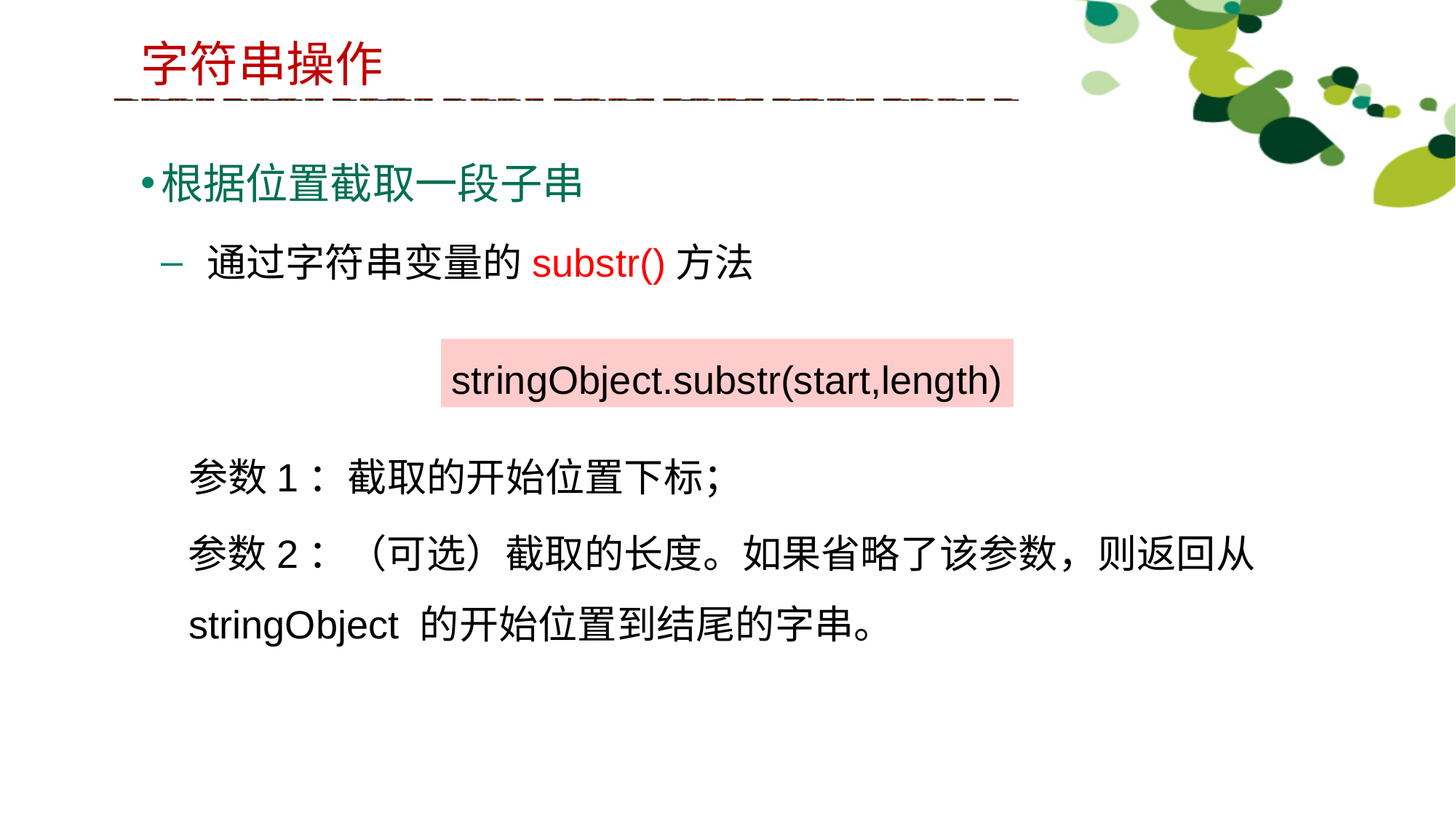

字符串操作
根据位置截取一段子串
 通过字符串变量的substr()方法

	参数1：截取的开始位置下标；
  参数2：（可选）截取的长度。如果省略了该参数，则返回从 stringObject 的开始位置到结尾的字串。
stringObject.substr(start,length)